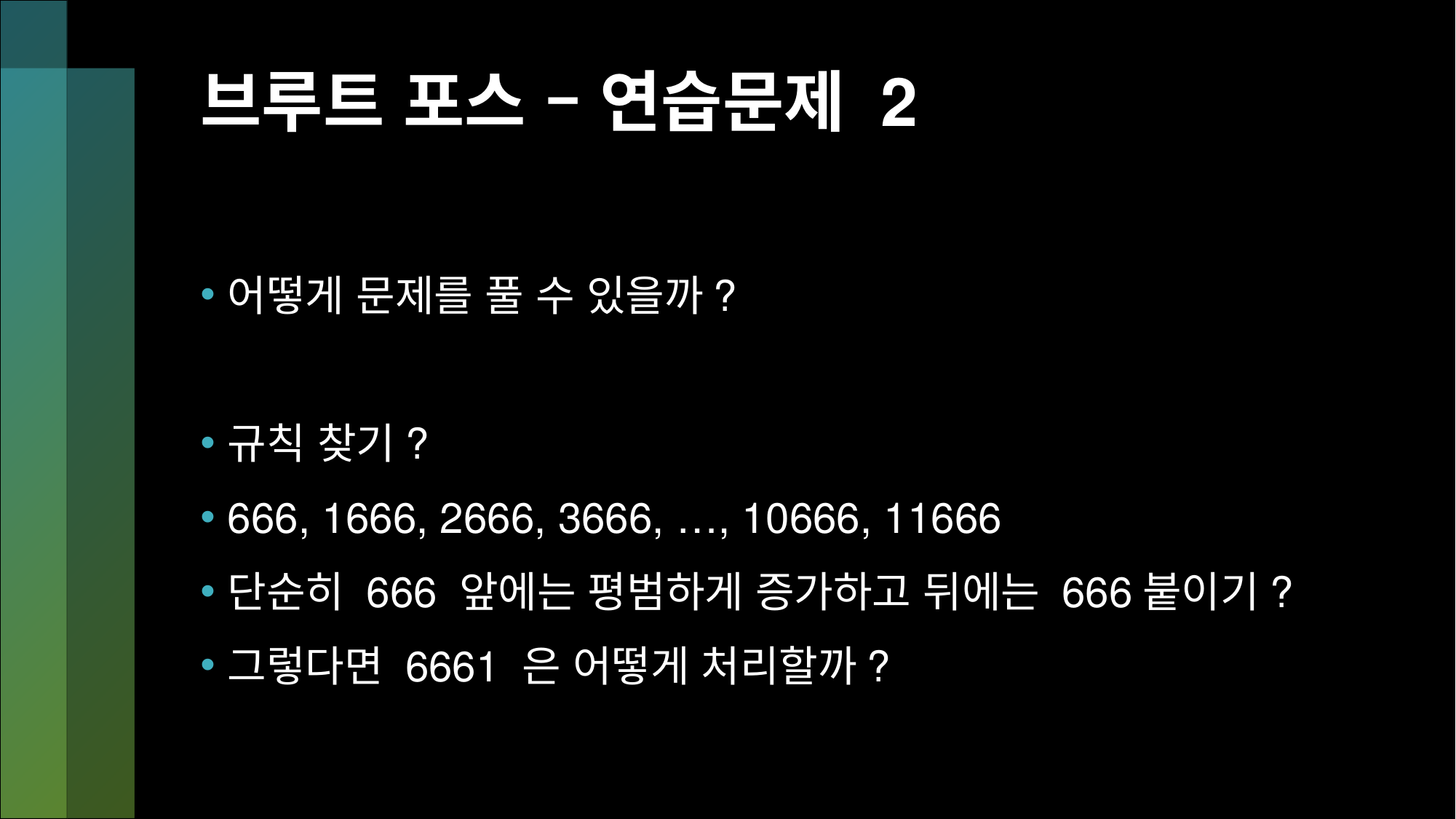

# 브루트 포스 – 연습문제 2
어떻게 문제를 풀 수 있을까?

규칙 찾기?
666, 1666, 2666, 3666, …, 10666, 11666
단순히 666 앞에는 평범하게 증가하고 뒤에는 666붙이기?
그렇다면 6661 은 어떻게 처리할까?